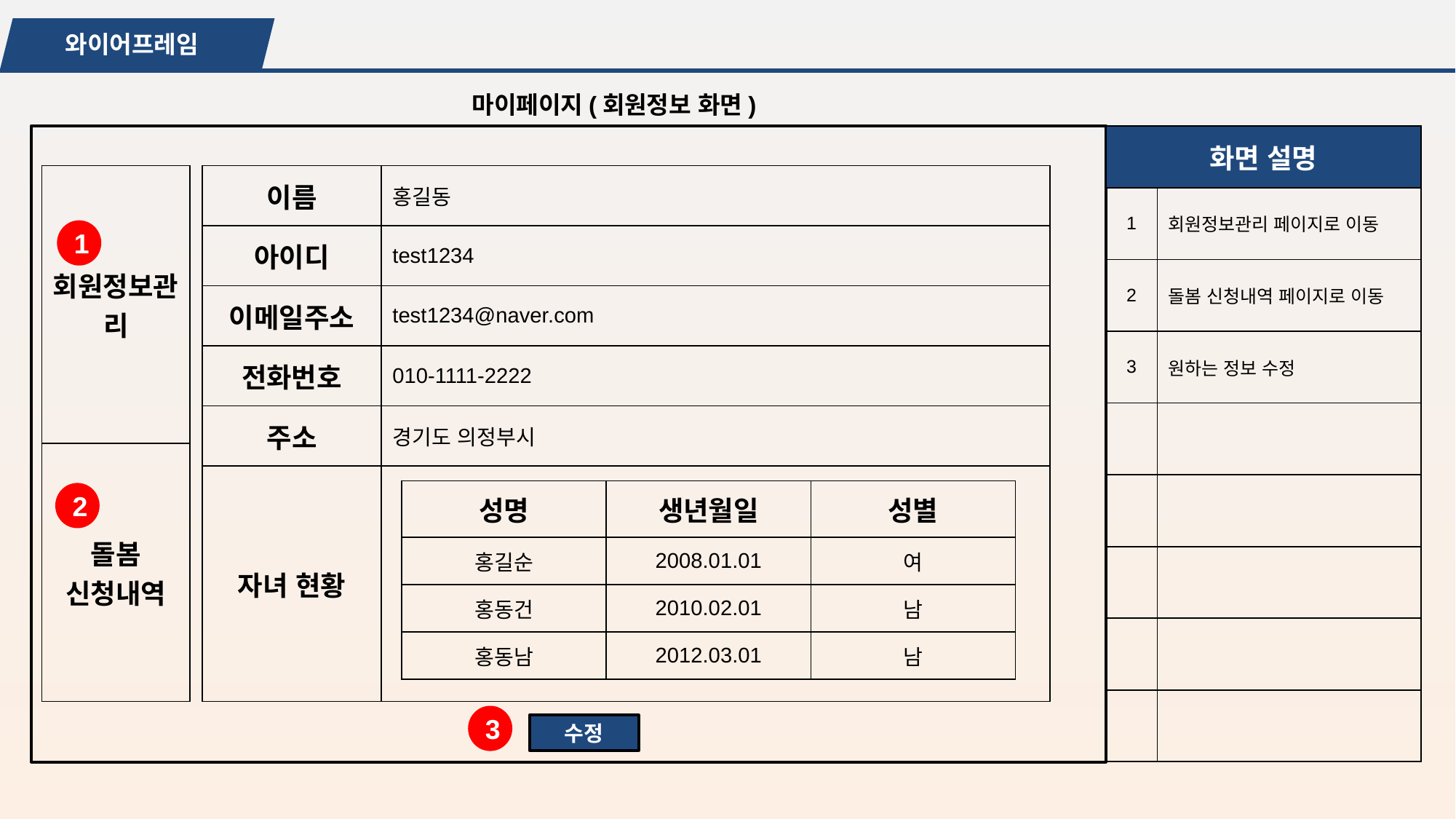

와이어프레임

마이페이지(회원정보 화면)
| 화면 설명 |  |
| --- | --- |
| 1 | 회원정보관리 페이지로 이동 |
| 2 | 돌봄 신청내역 페이지로 이동 |
| 3 | 원하는 정보 수정 |
|  |  |
|  |  |
|  |  |
|  |  |
|  |  |

| 이름 | 홍길동 |
| --- | --- |
| 아이디 | test1234 |
| 이메일주소 | test1234@naver.com |
| 전화번호 | 010-1111-2222 |
| 주소 | 경기도 의정부시 |
| 자녀 현황 |  |
| 회원정보관리 |
| --- |
| 돌봄 신청내역 |
1
| 성명 | 생년월일 | 성별 |
| --- | --- | --- |
| 홍길순 | 2008.01.01 | 여 |
| 홍동건 | 2010.02.01 | 남 |
| 홍동남 | 2012.03.01 | 남 |
2
3
수정